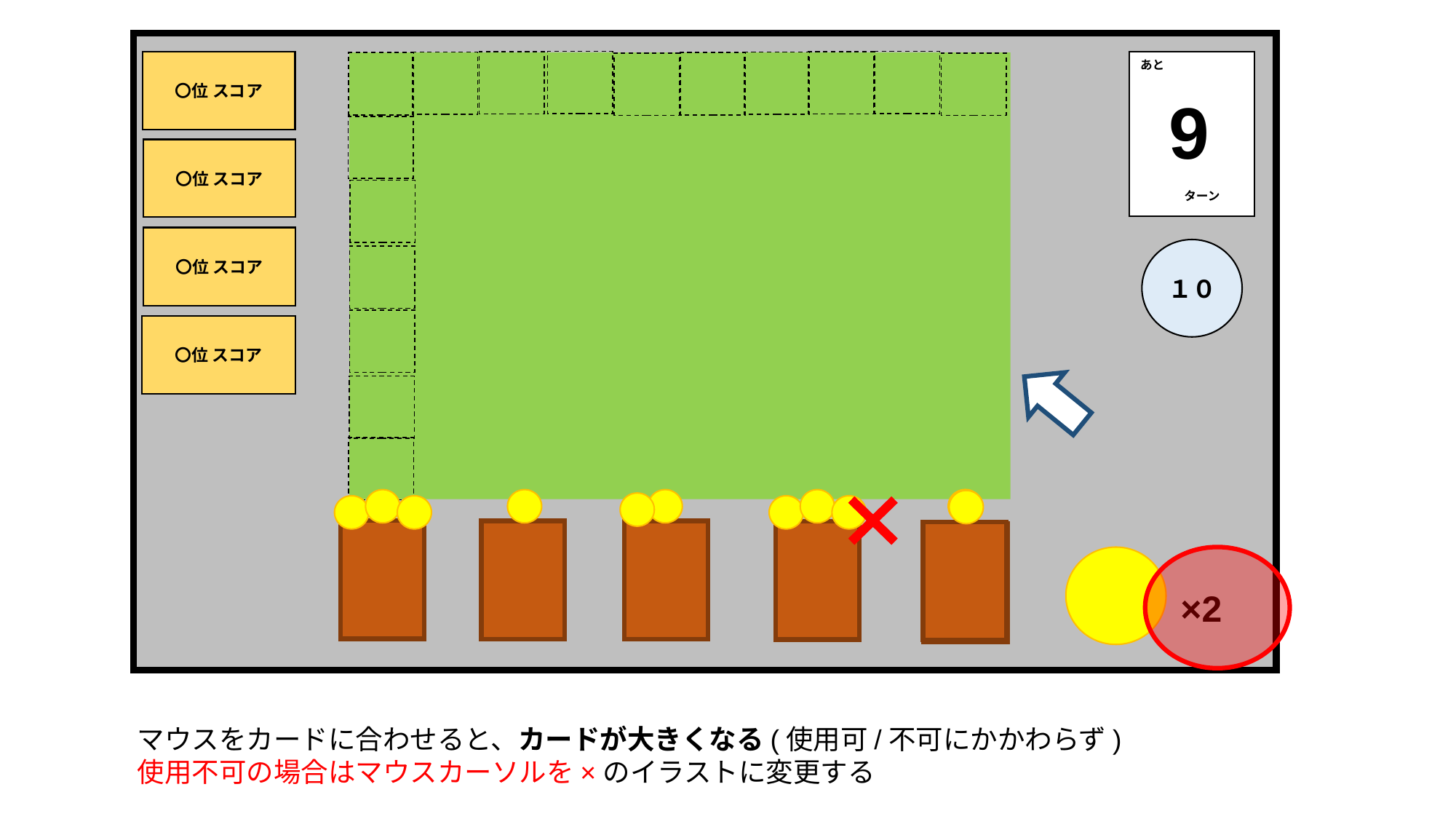

〇位 スコア
〇位 スコア
〇位 スコア
〇位 スコア
あと

　     9

               ターン
１０

×2

マウスをカードに合わせると、カードが大きくなる(使用可/不可にかかわらず)
使用不可の場合はマウスカーソルを×のイラストに変更する